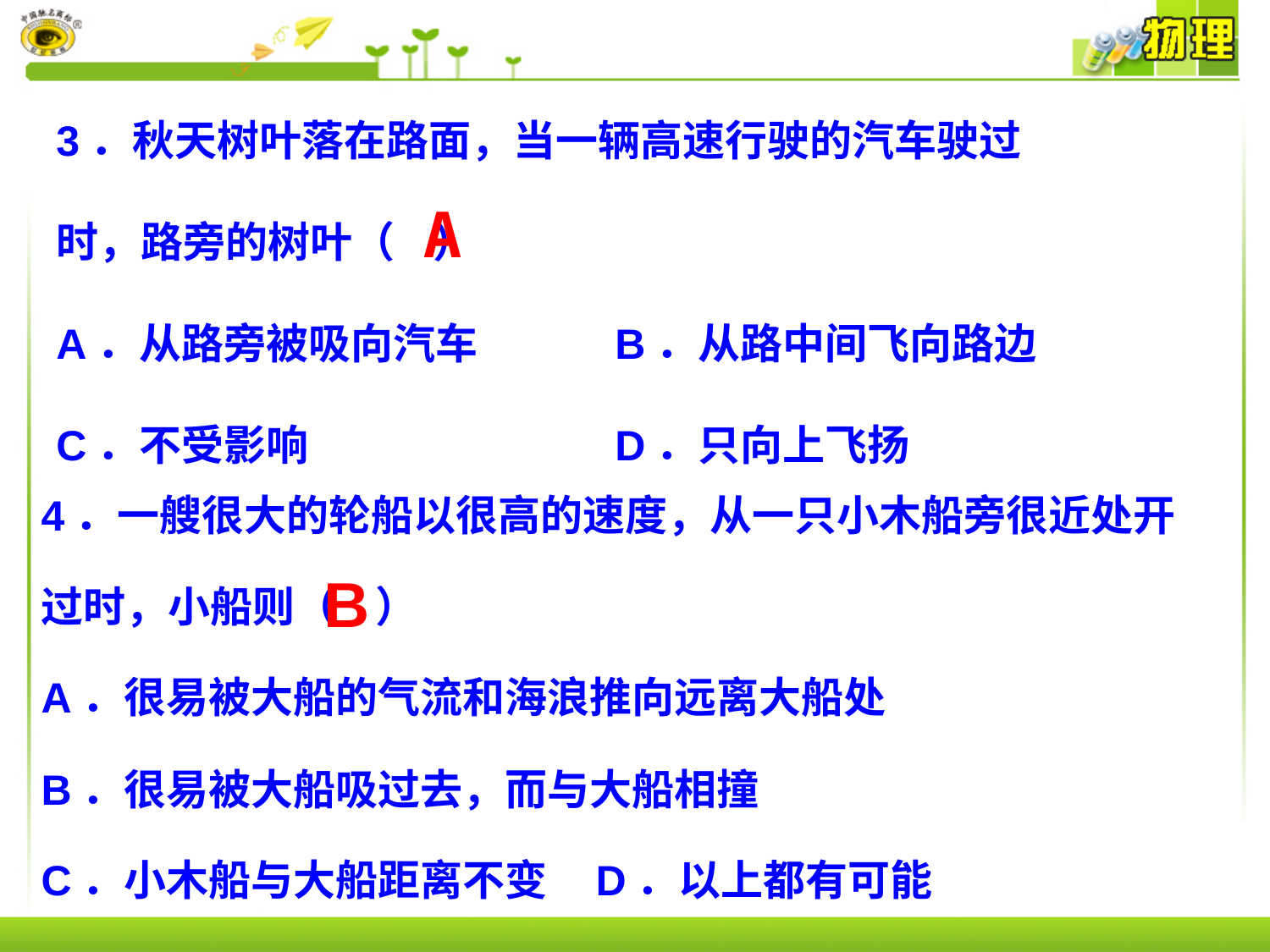

3．秋天树叶落在路面，当一辆高速行驶的汽车驶过
时，路旁的树叶（    ）
A．从路旁被吸向汽车　　　B．从路中间飞向路边
C．不受影响　　　　　　　D．只向上飞扬
A
4．一艘很大的轮船以很高的速度，从一只小木船旁很近处开过时，小船则（    ）
A．很易被大船的气流和海浪推向远离大船处
B．很易被大船吸过去，而与大船相撞
C．小木船与大船距离不变    D．以上都有可能
B